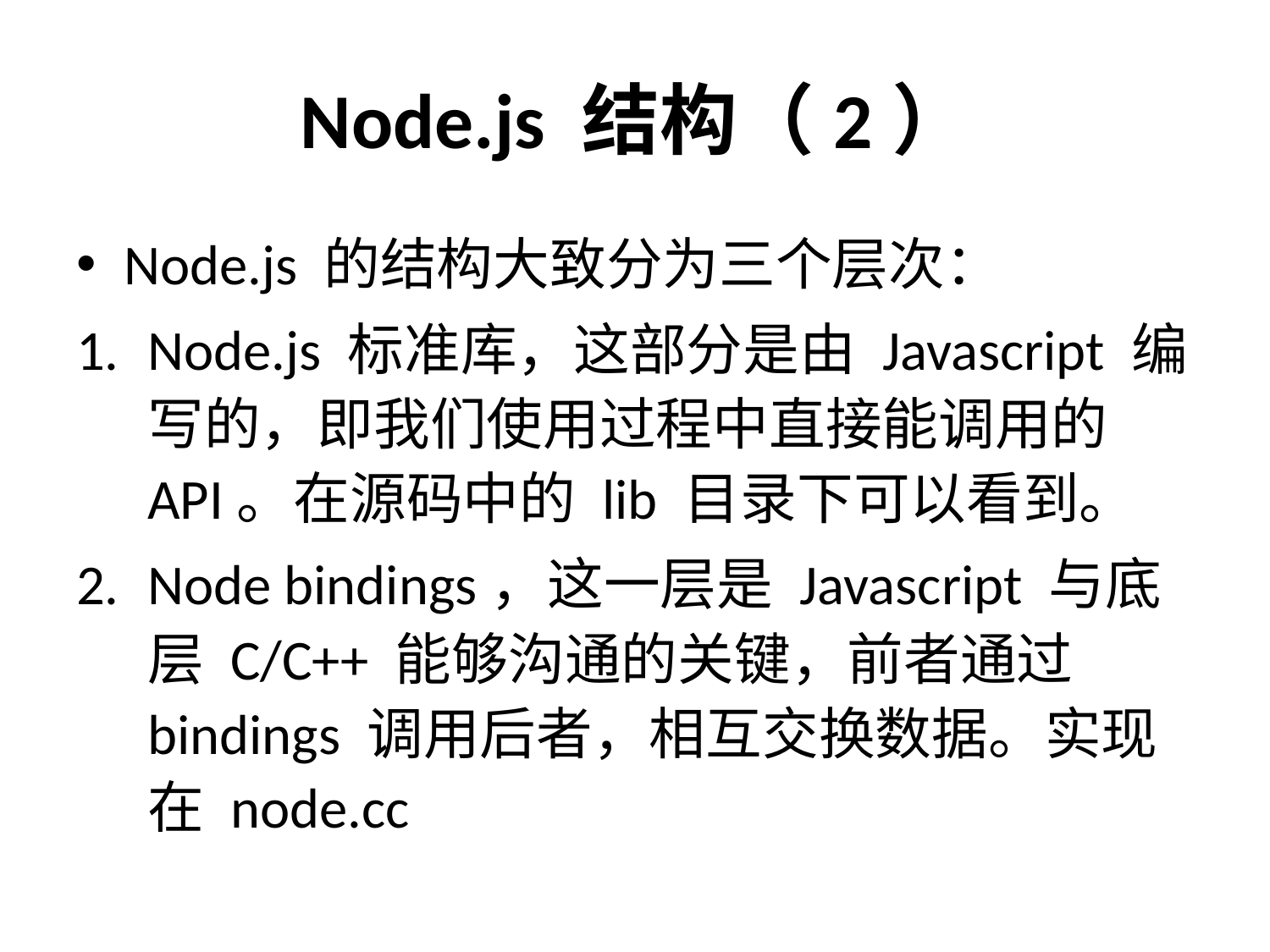

# Node.js 结构（2）
Node.js 的结构大致分为三个层次：
Node.js 标准库，这部分是由 Javascript 编写的，即我们使用过程中直接能调用的 API。在源码中的 lib 目录下可以看到。
Node bindings，这一层是 Javascript 与底层 C/C++ 能够沟通的关键，前者通过 bindings 调用后者，相互交换数据。实现在 node.cc